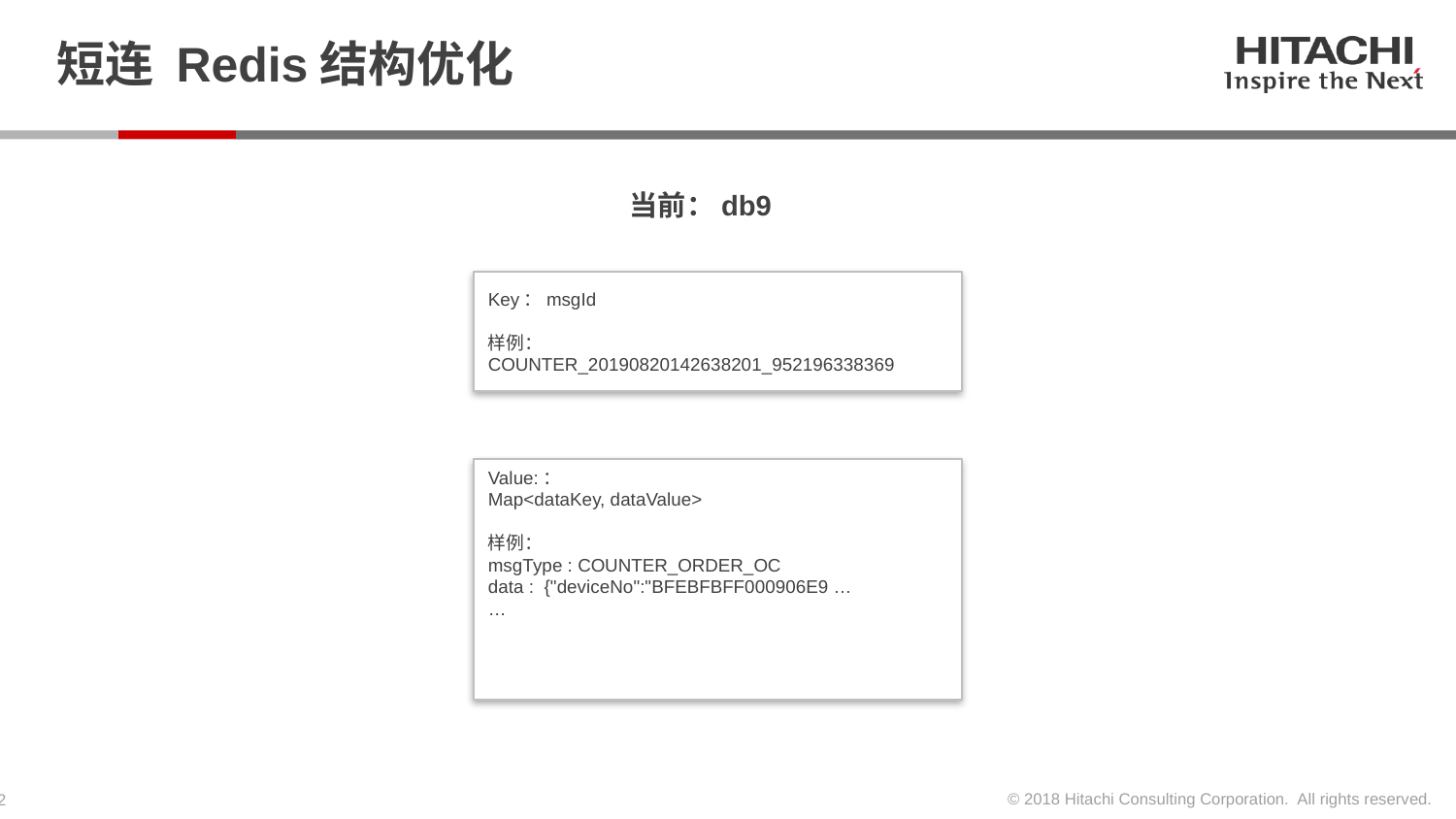

# 短连 Redis结构优化
当前：db9
Key：msgId

样例：
COUNTER_20190820142638201_952196338369
Value:：
Map<dataKey, dataValue>

样例：
msgType : COUNTER_ORDER_OC
data :  {"deviceNo":"BFEBFBFF000906E9 …
…